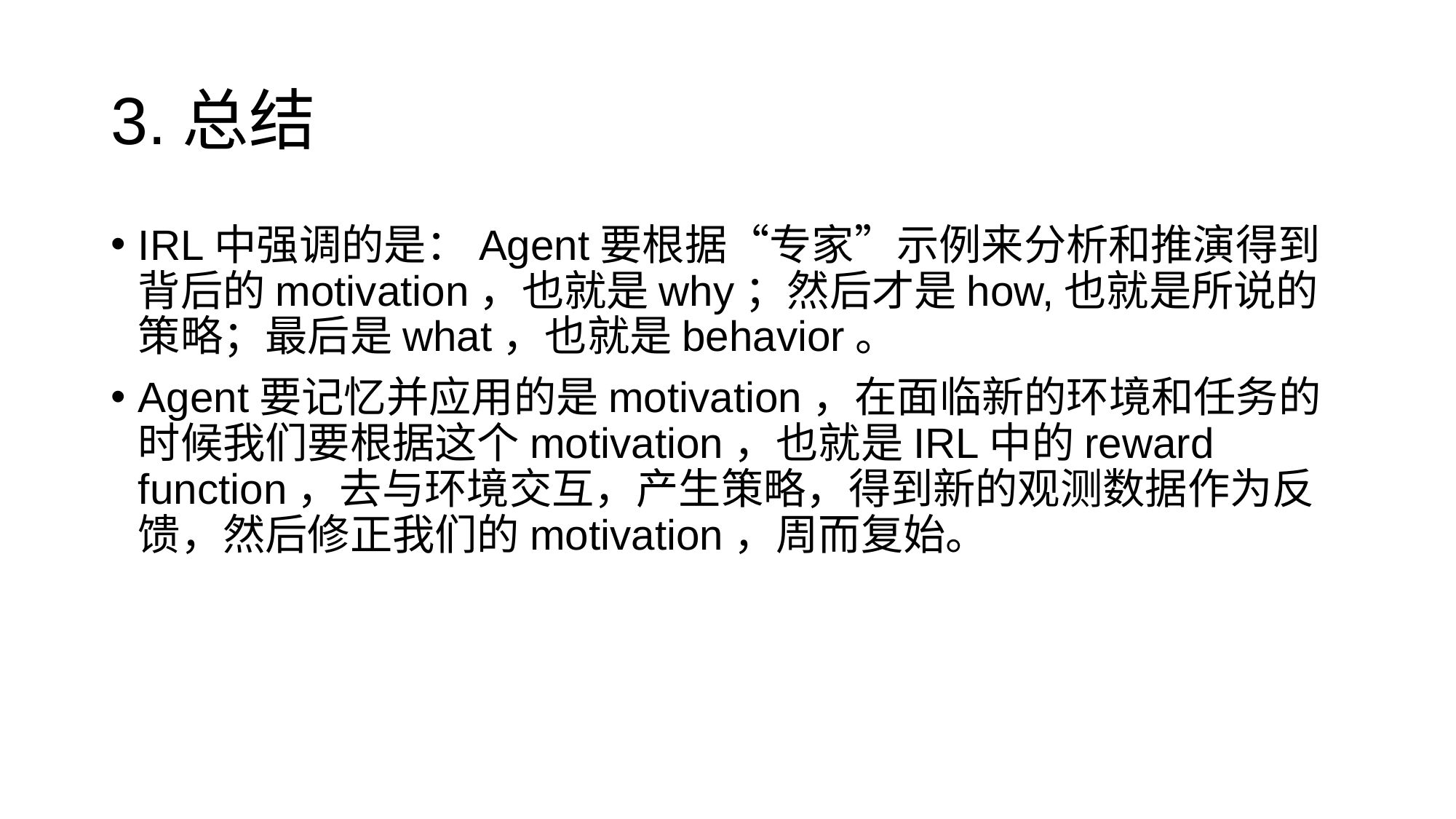

# 3.总结
IRL中强调的是：Agent要根据“专家”示例来分析和推演得到背后的motivation，也就是why；然后才是how,也就是所说的策略；最后是what，也就是behavior。
Agent要记忆并应用的是motivation，在面临新的环境和任务的时候我们要根据这个motivation，也就是IRL中的reward function，去与环境交互，产生策略，得到新的观测数据作为反馈，然后修正我们的motivation，周而复始。